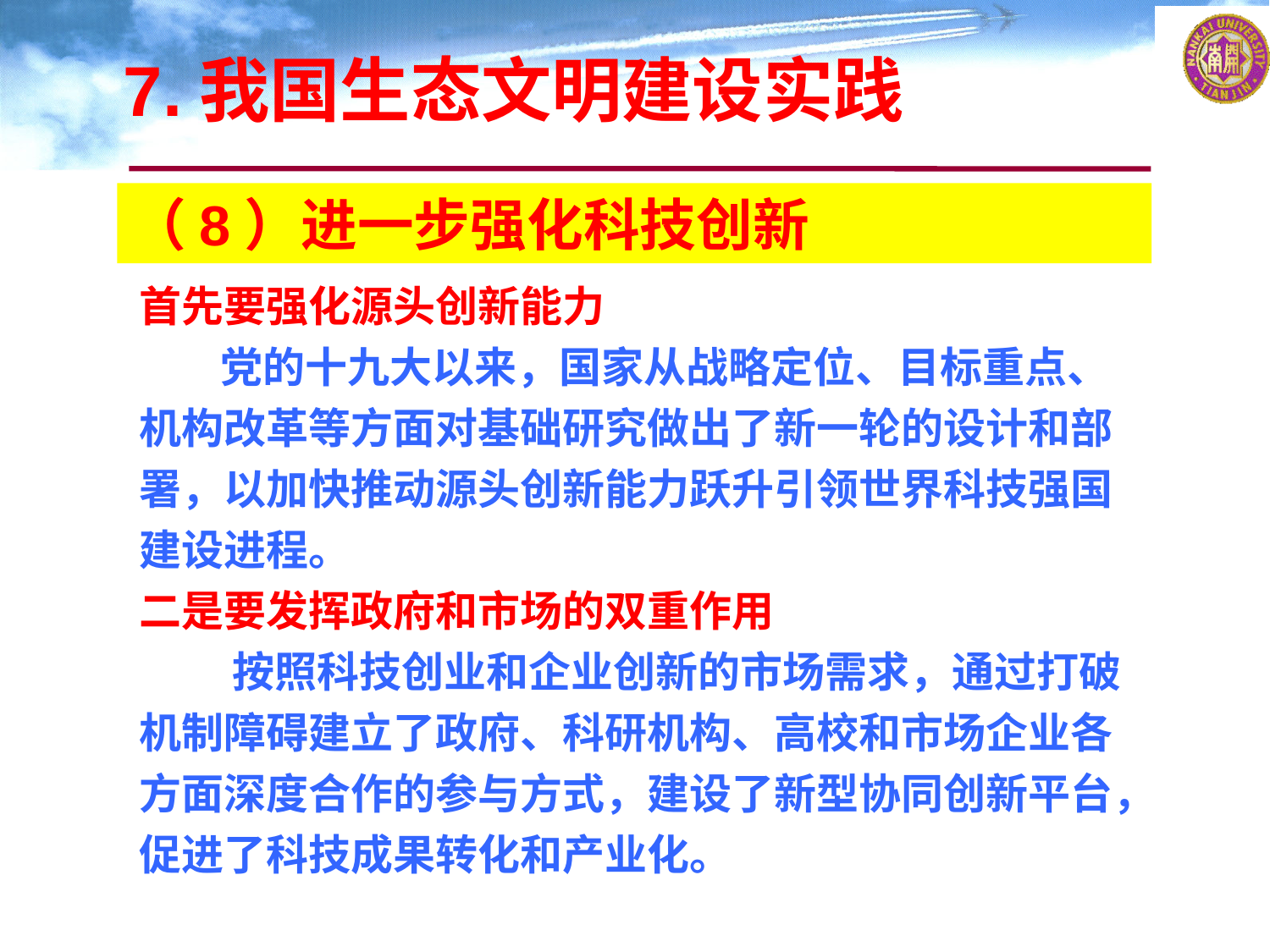

7.我国生态文明建设实践

（8）进一步强化科技创新
首先要强化源头创新能力
      党的十九大以来，国家从战略定位、目标重点、机构改革等方面对基础研究做出了新一轮的设计和部署，以加快推动源头创新能力跃升引领世界科技强国建设进程。
二是要发挥政府和市场的双重作用
       按照科技创业和企业创新的市场需求，通过打破机制障碍建立了政府、科研机构、高校和市场企业各方面深度合作的参与方式，建设了新型协同创新平台，促进了科技成果转化和产业化。